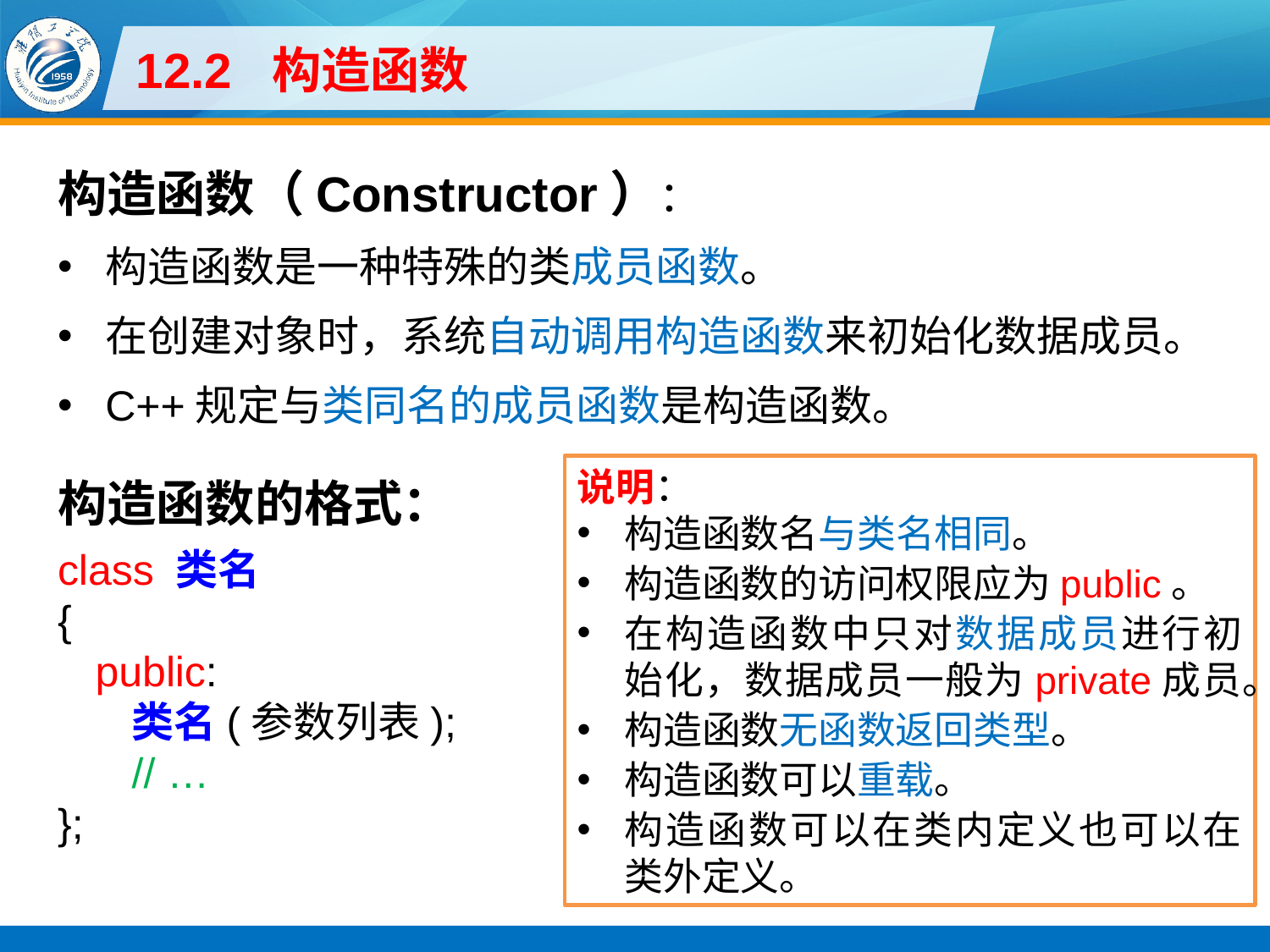

# 12.2  构造函数
构造函数（Constructor）：
构造函数是一种特殊的类成员函数。
在创建对象时，系统自动调用构造函数来初始化数据成员。
C++规定与类同名的成员函数是构造函数。
构造函数的格式：
class 类名
{
public:
类名(参数列表);
// …
};
说明：
构造函数名与类名相同。
构造函数的访问权限应为public。
在构造函数中只对数据成员进行初始化，数据成员一般为private成员。
构造函数无函数返回类型。
构造函数可以重载。
构造函数可以在类内定义也可以在类外定义。